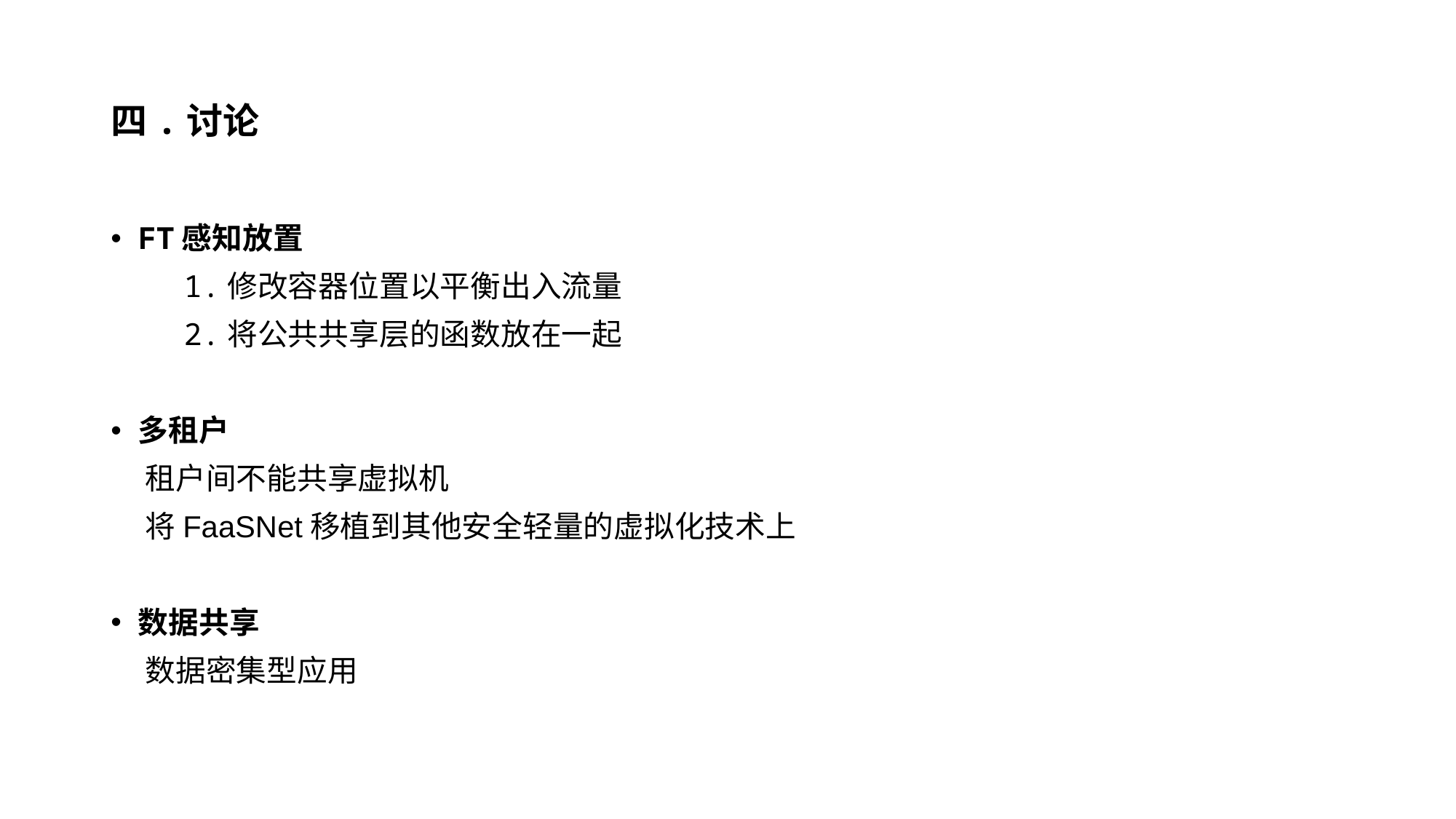

# 四.讨论
FT感知放置
    1.修改容器位置以平衡出入流量
    2.将公共共享层的函数放在一起

多租户
    租户间不能共享虚拟机
    将FaaSNet移植到其他安全轻量的虚拟化技术上

数据共享
    数据密集型应用